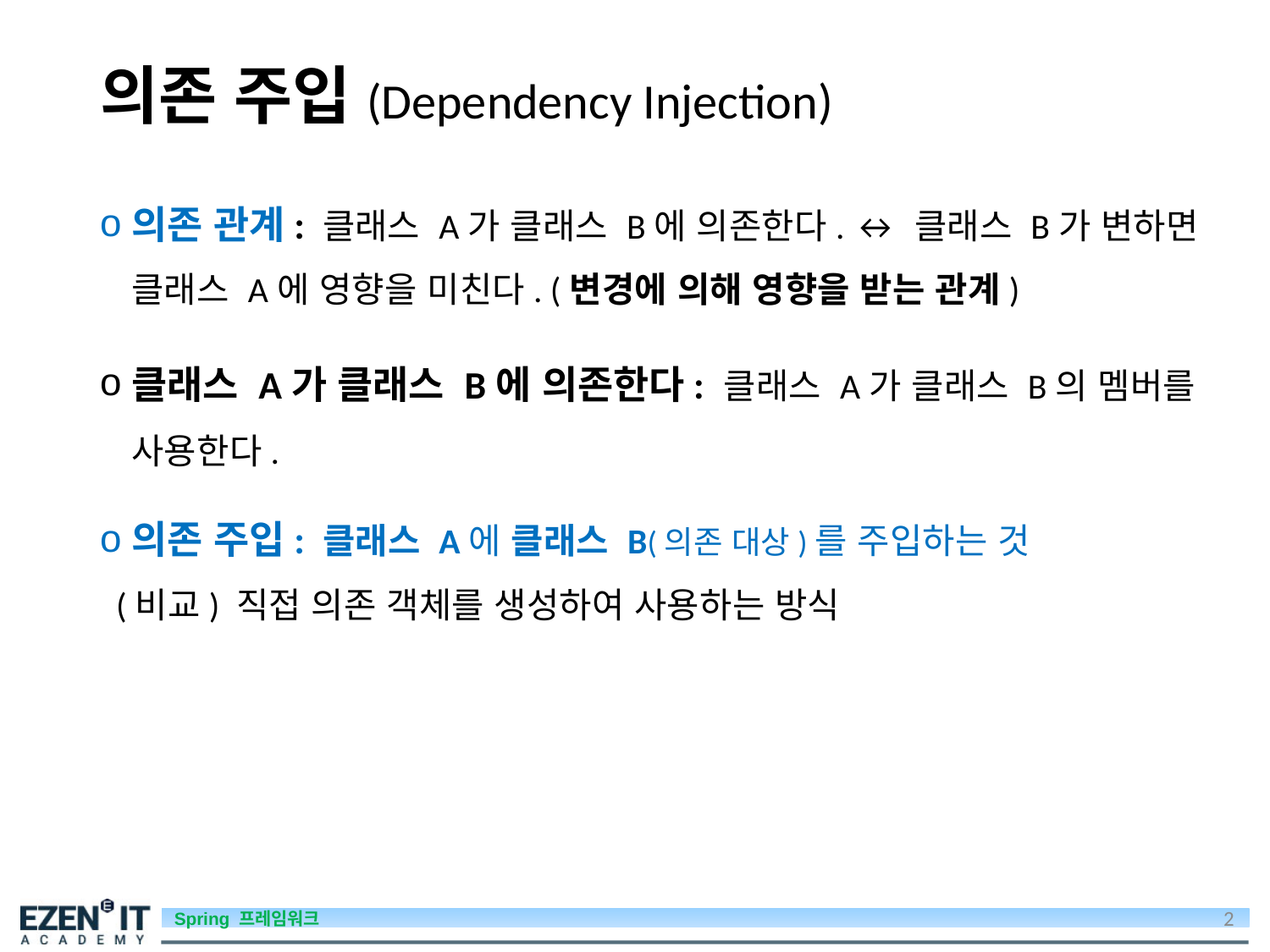

# 의존 주입(Dependency Injection)
의존 관계: 클래스 A가 클래스 B에 의존한다. ↔ 클래스 B가 변하면    클래스 A에 영향을 미친다. (변경에 의해 영향을 받는 관계)
클래스 A가 클래스 B에 의존한다: 클래스 A가 클래스 B의 멤버를 사용한다.
의존 주입: 클래스 A에 클래스 B(의존 대상)를 주입하는 것
  (비교) 직접 의존 객체를 생성하여 사용하는 방식

2